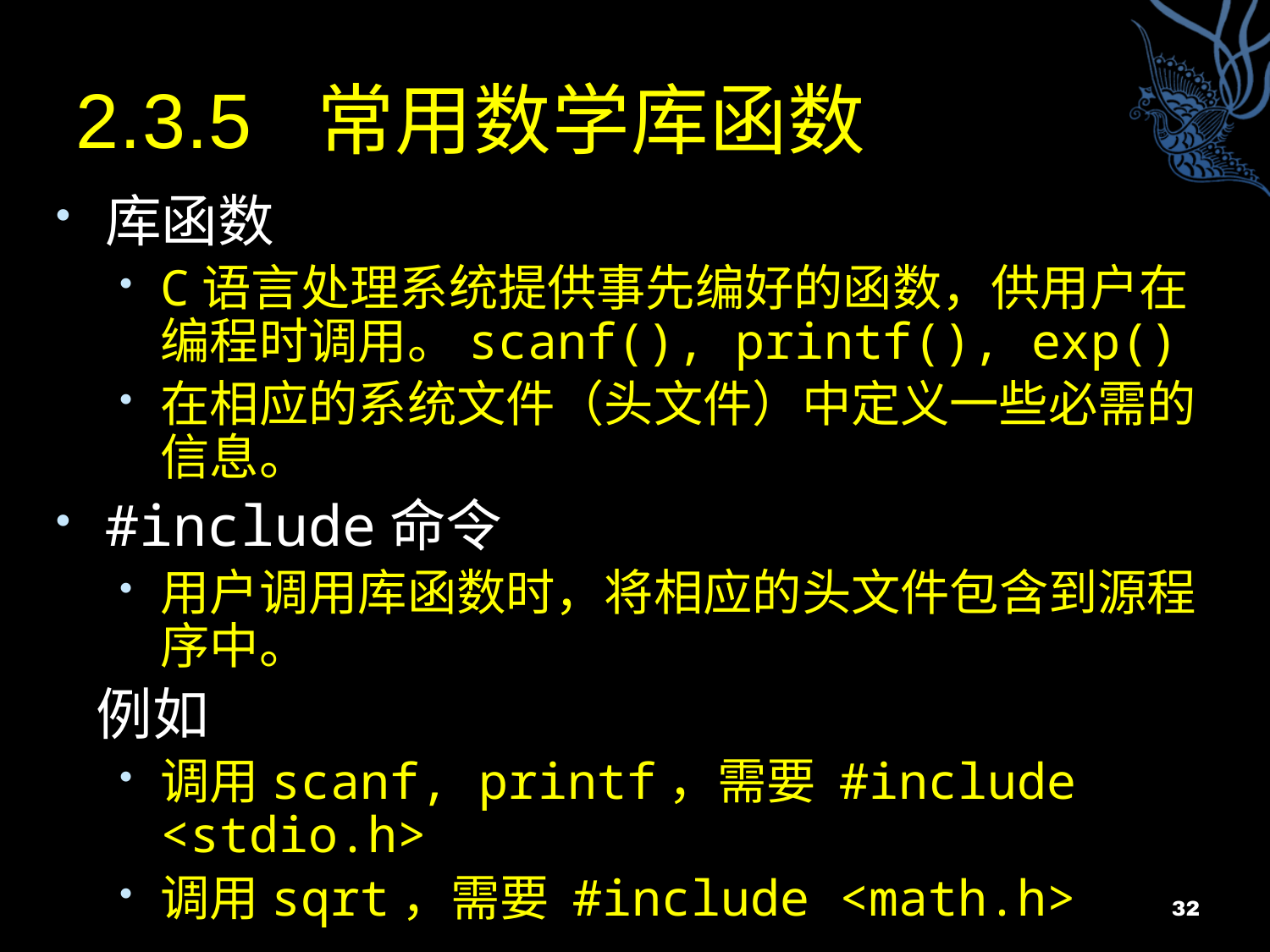

# 2.3.5  常用数学库函数
库函数
C语言处理系统提供事先编好的函数，供用户在编程时调用。scanf(), printf(), exp()
在相应的系统文件（头文件）中定义一些必需的信息。
#include命令
用户调用库函数时，将相应的头文件包含到源程序中。
  例如
调用scanf, printf，需要 #include <stdio.h>
调用sqrt，需要 #include <math.h>
32